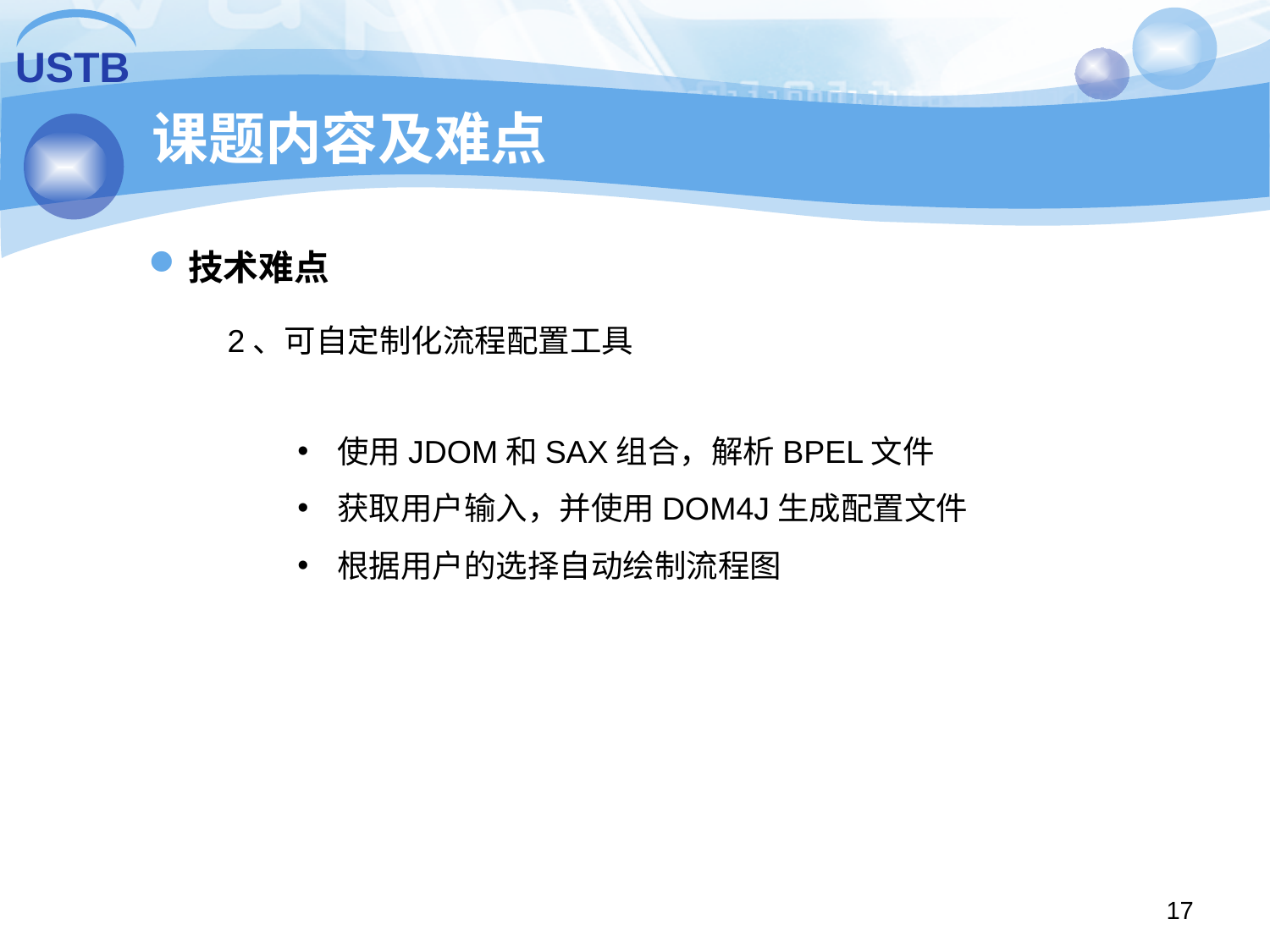

USTB
# 课题内容及难点

技术难点
2、可自定制化流程配置工具
使用JDOM和SAX组合，解析BPEL文件
获取用户输入，并使用DOM4J生成配置文件
根据用户的选择自动绘制流程图
17